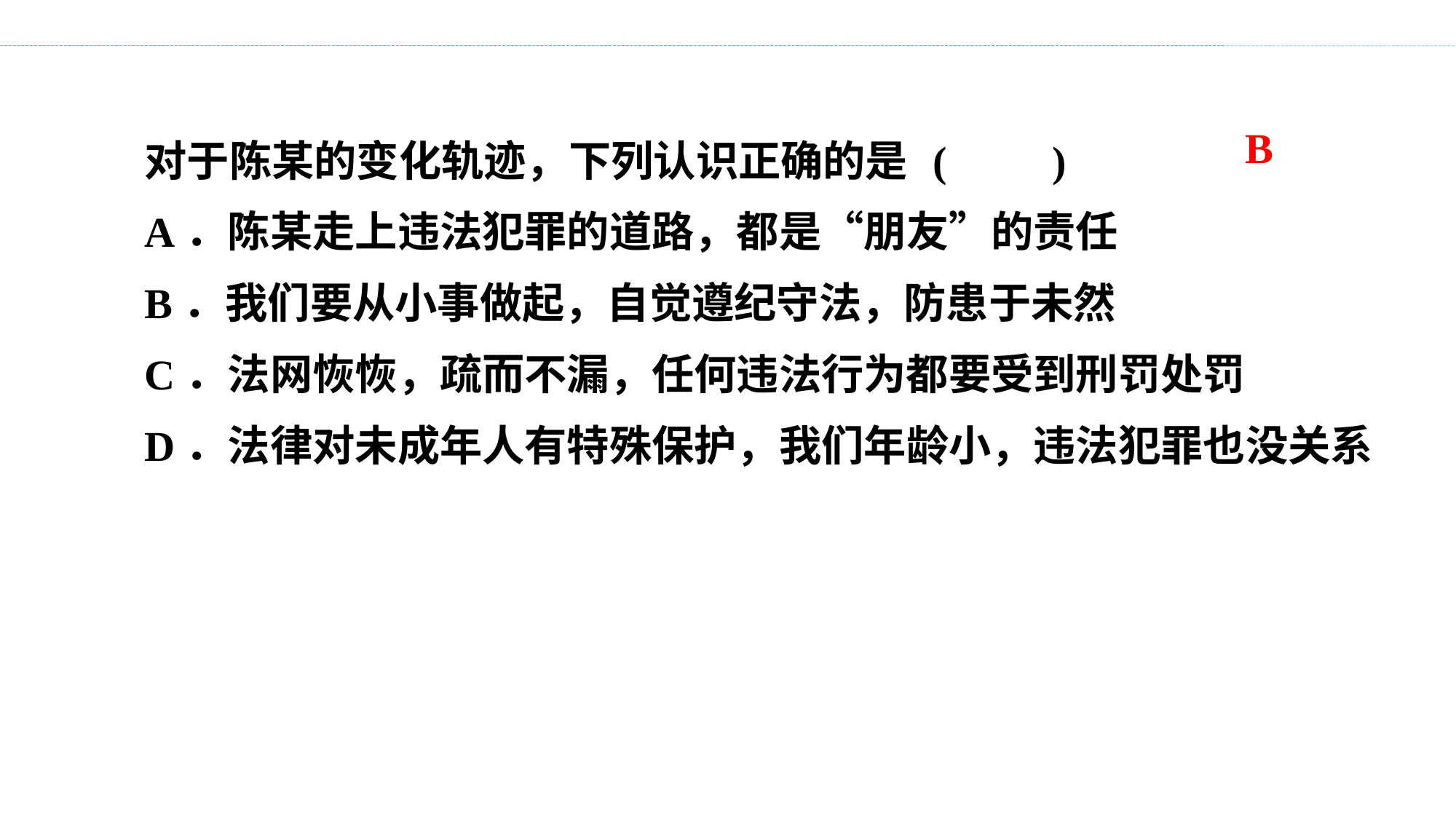

对于陈某的变化轨迹，下列认识正确的是	(　　)
A．陈某走上违法犯罪的道路，都是“朋友”的责任
B．我们要从小事做起，自觉遵纪守法，防患于未然
C．法网恢恢，疏而不漏，任何违法行为都要受到刑罚处罚
D．法律对未成年人有特殊保护，我们年龄小，违法犯罪也没关系

B